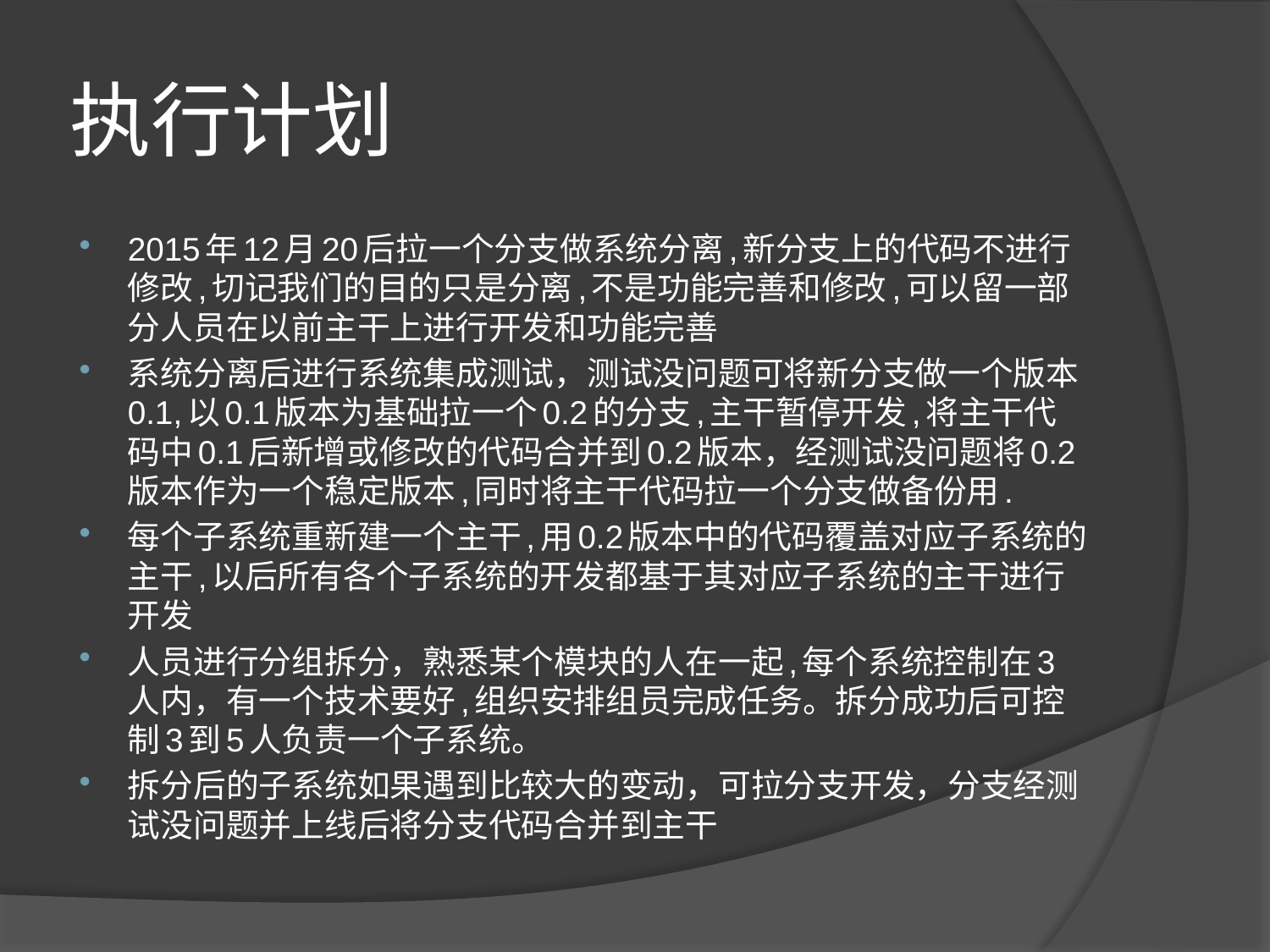

# 执行计划
2015年12月20后拉一个分支做系统分离,新分支上的代码不进行修改,切记我们的目的只是分离,不是功能完善和修改,可以留一部分人员在以前主干上进行开发和功能完善
系统分离后进行系统集成测试，测试没问题可将新分支做一个版本0.1,以0.1版本为基础拉一个0.2的分支,主干暂停开发,将主干代码中0.1后新增或修改的代码合并到0.2版本，经测试没问题将0.2版本作为一个稳定版本,同时将主干代码拉一个分支做备份用.
每个子系统重新建一个主干,用0.2版本中的代码覆盖对应子系统的主干,以后所有各个子系统的开发都基于其对应子系统的主干进行开发
人员进行分组拆分，熟悉某个模块的人在一起,每个系统控制在3人内，有一个技术要好,组织安排组员完成任务。拆分成功后可控制3到5人负责一个子系统。
拆分后的子系统如果遇到比较大的变动，可拉分支开发，分支经测试没问题并上线后将分支代码合并到主干